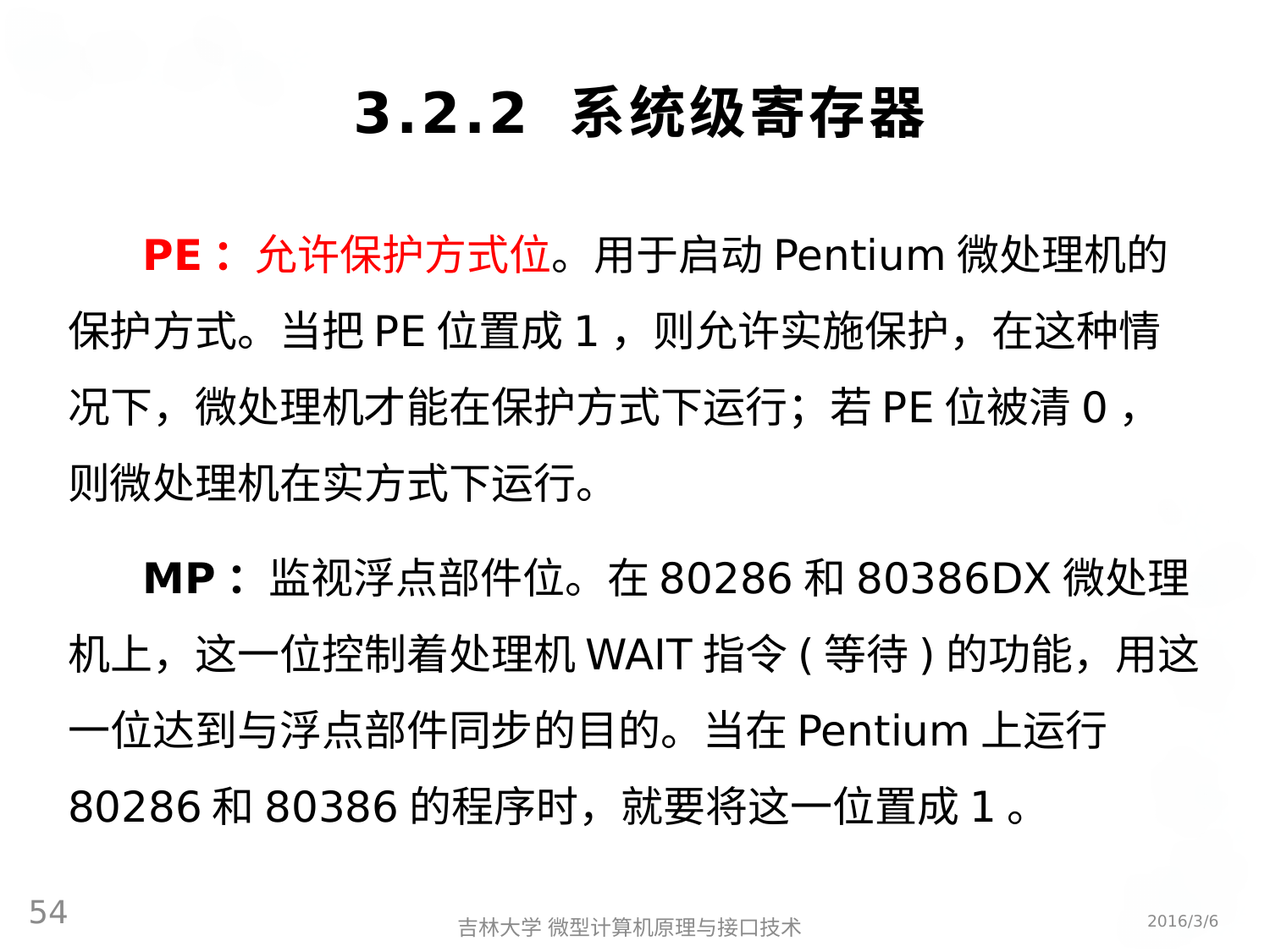

# 3.2.2 系统级寄存器
PE：允许保护方式位。用于启动Pentium微处理机的保护方式。当把PE位置成1，则允许实施保护，在这种情况下，微处理机才能在保护方式下运行；若PE位被清0，则微处理机在实方式下运行。
MP：监视浮点部件位。在80286和80386DX微处理机上，这一位控制着处理机WAIT指令(等待)的功能，用这一位达到与浮点部件同步的目的。当在Pentium上运行80286和80386的程序时，就要将这一位置成1。
54
2016/3/6
吉林大学 微型计算机原理与接口技术